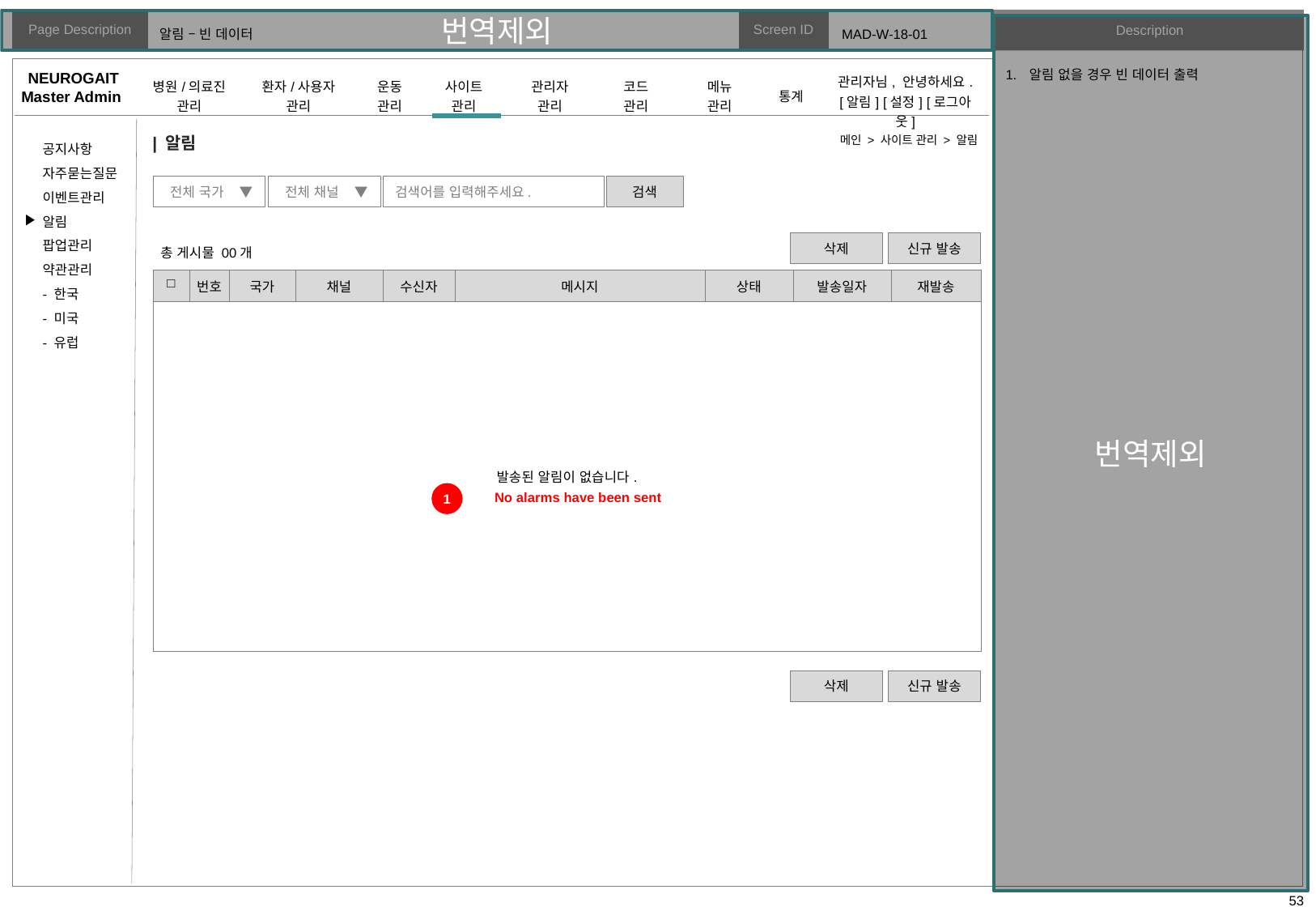

# 알림 – 빈 데이터
MAD-W-18-01
알림 없을 경우 빈 데이터 출력

| 알림
메인 > 사이트 관리 > 알림

전체 국가    ▼

검색어를 입력해주세요.

전체 채널    ▼

검색
▶

삭제

신규 발송
총 게시물 00개
| □ | 번호 | 국가 | 채널 | 수신자 | 메시지 | 상태 | 발송일자 | 재발송 |
| --- | --- | --- | --- | --- | --- | --- | --- | --- |
| 발송된 알림이 없습니다. |  |  |  |  |  |  |  |  |
1
No alarms have been sent

삭제

신규 발송